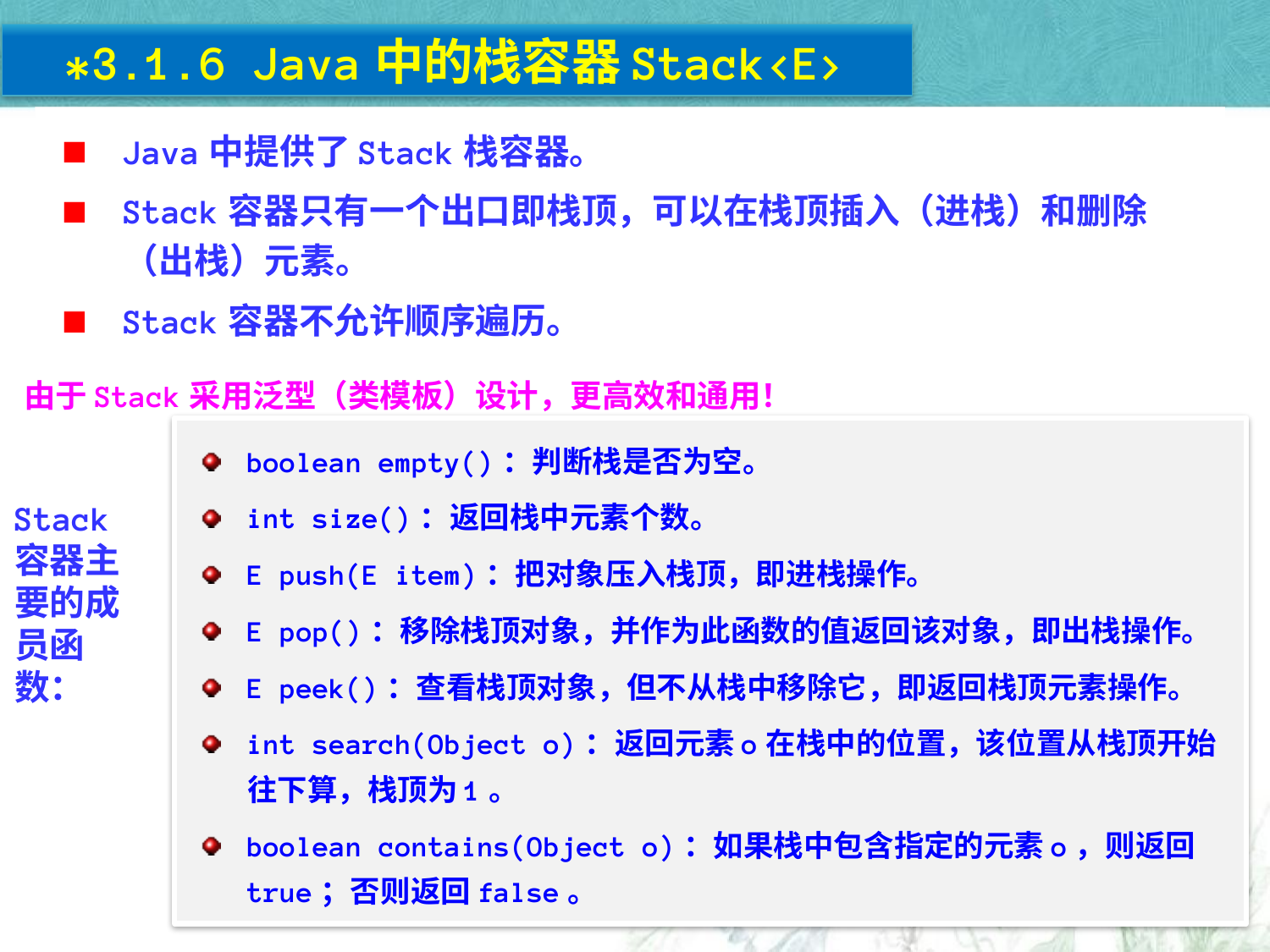

*3.1.6 Java中的栈容器Stack<E>
Java中提供了Stack栈容器。
Stack容器只有一个出口即栈顶，可以在栈顶插入（进栈）和删除（出栈）元素。
Stack容器不允许顺序遍历。
    由于Stack采用泛型（类模板）设计，更高效和通用！
boolean empty()：判断栈是否为空。
int size()：返回栈中元素个数。
E push(E item)：把对象压入栈顶，即进栈操作。
E pop()：移除栈顶对象，并作为此函数的值返回该对象，即出栈操作。
E peek()：查看栈顶对象，但不从栈中移除它，即返回栈顶元素操作。
int search(Object o)：返回元素o在栈中的位置，该位置从栈顶开始往下算，栈顶为1。
boolean contains(Object o)：如果栈中包含指定的元素o，则返回true；否则返回false。
Stack容器主要的成员函数：